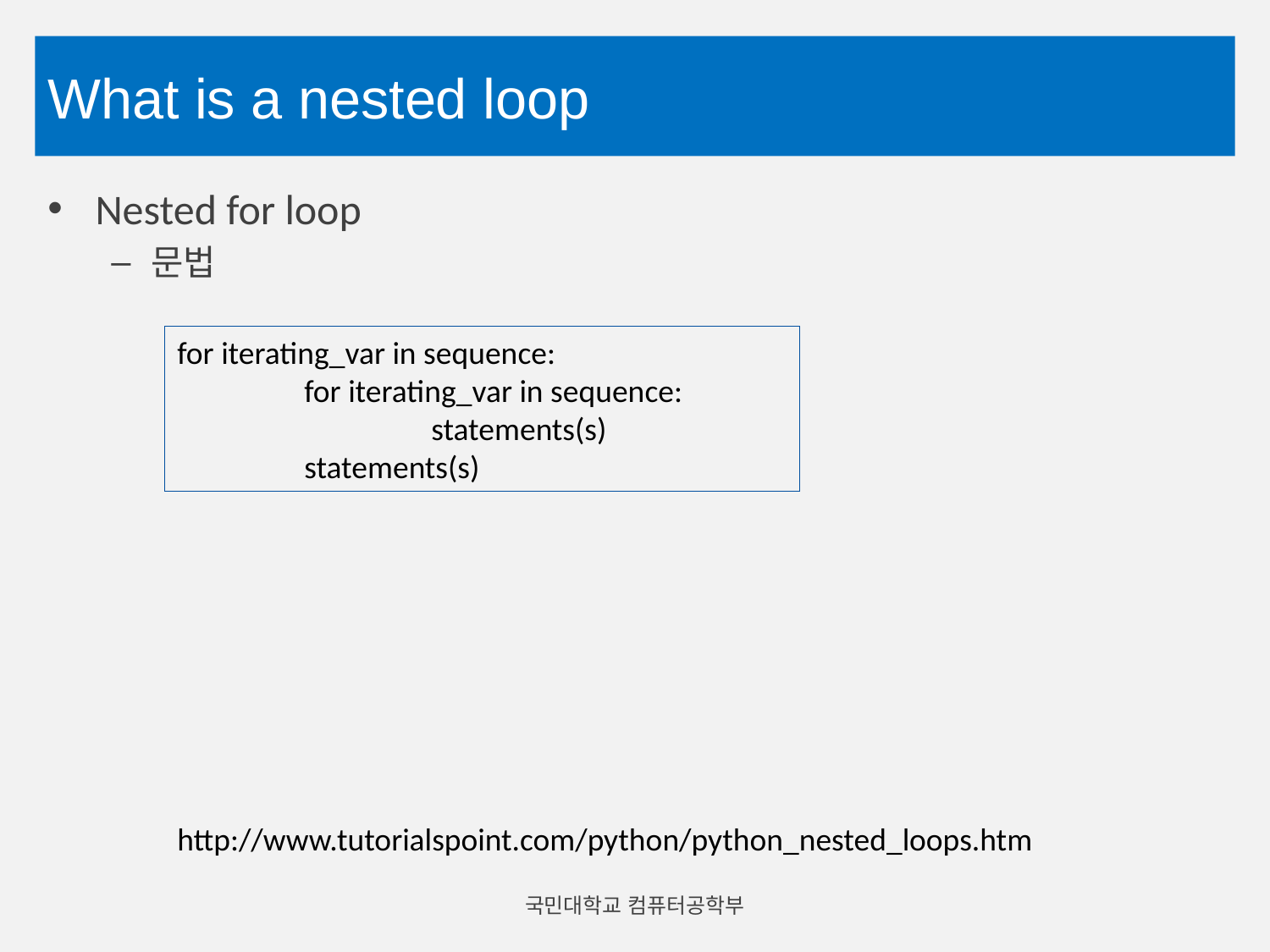

# What is a nested loop
Nested for loop
문법
for iterating_var in sequence:
	for iterating_var in sequence: 		statements(s)
	statements(s)
http://www.tutorialspoint.com/python/python_nested_loops.htm
국민대학교 컴퓨터공학부